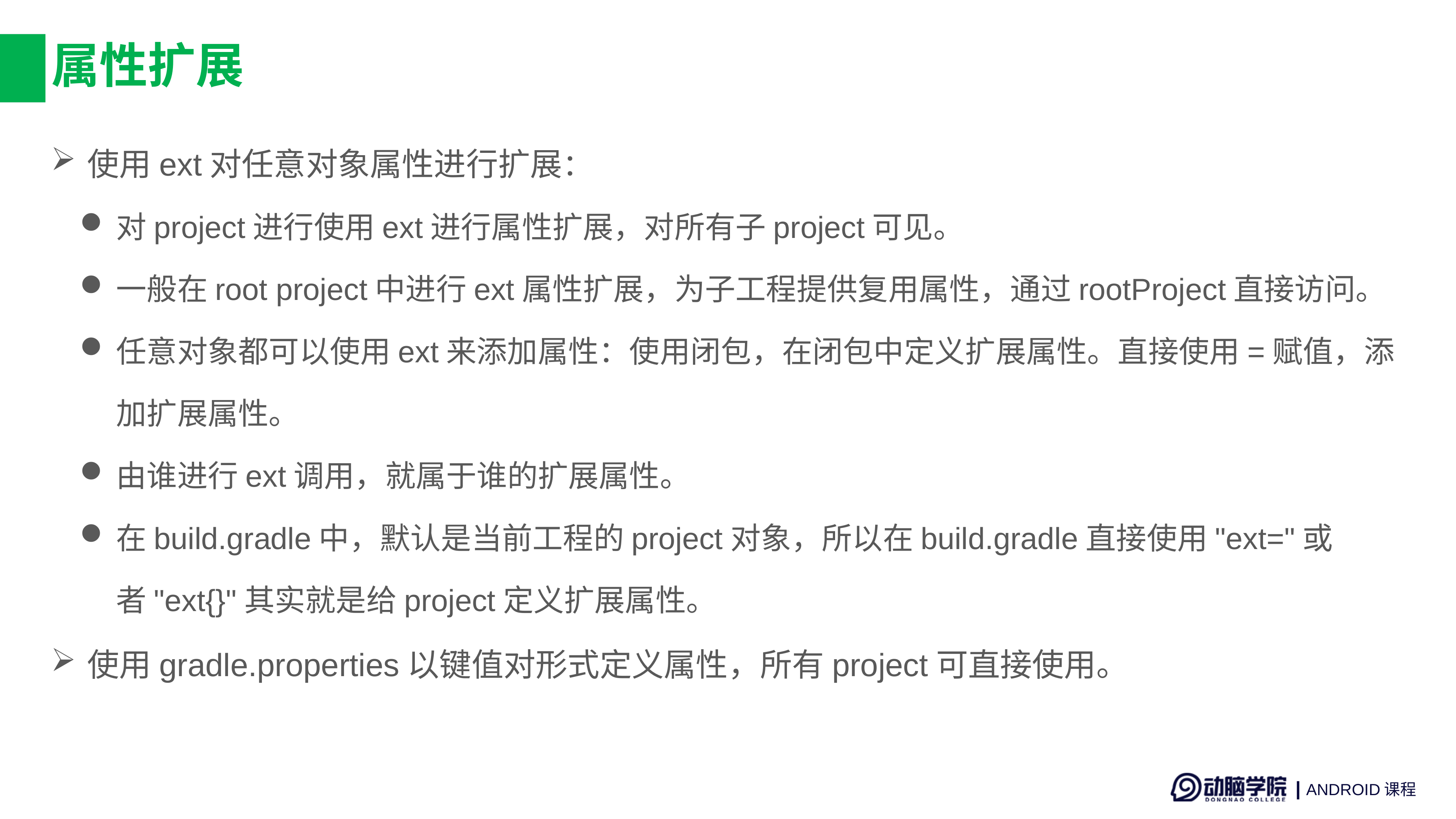

# 属性扩展
使用ext对任意对象属性进行扩展：
对project进行使用ext进行属性扩展，对所有子project可见。
一般在root project中进行ext属性扩展，为子工程提供复用属性，通过rootProject直接访问。
任意对象都可以使用ext来添加属性：使用闭包，在闭包中定义扩展属性。直接使用=赋值，添加扩展属性。
由谁进行ext调用，就属于谁的扩展属性。
在build.gradle中，默认是当前工程的project对象，所以在build.gradle直接使用"ext="或者"ext{}"其实就是给project定义扩展属性。
使用gradle.properties以键值对形式定义属性，所有project可直接使用。